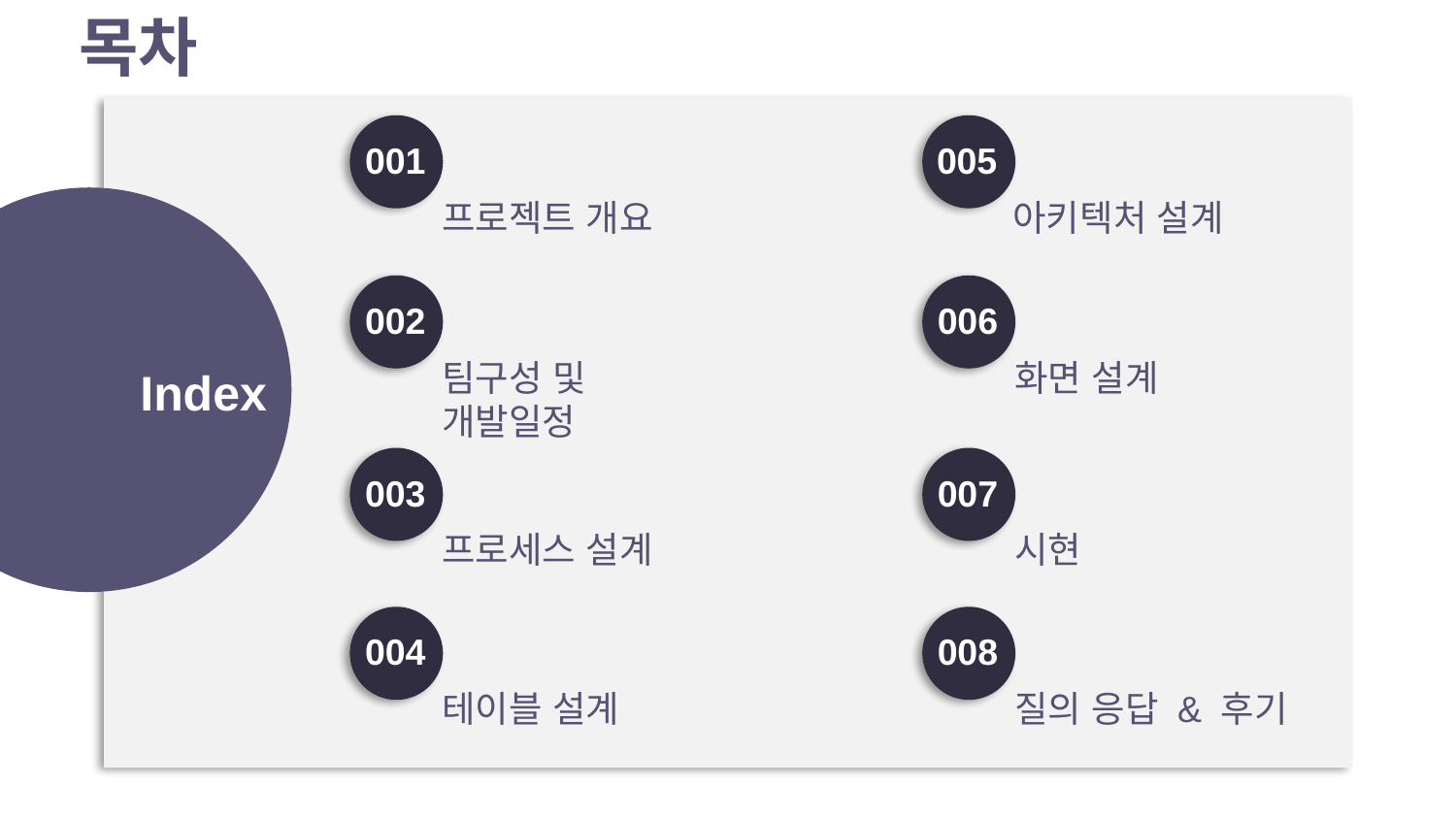

목차

001
프로젝트 개요

005

아키텍처 설계

002
팀구성 및 개발일정

006
화면 설계
006
Index

003
프로세스 설계

007
시현
007

004
테이블 설계

008
질의 응답 & 후기
004
008